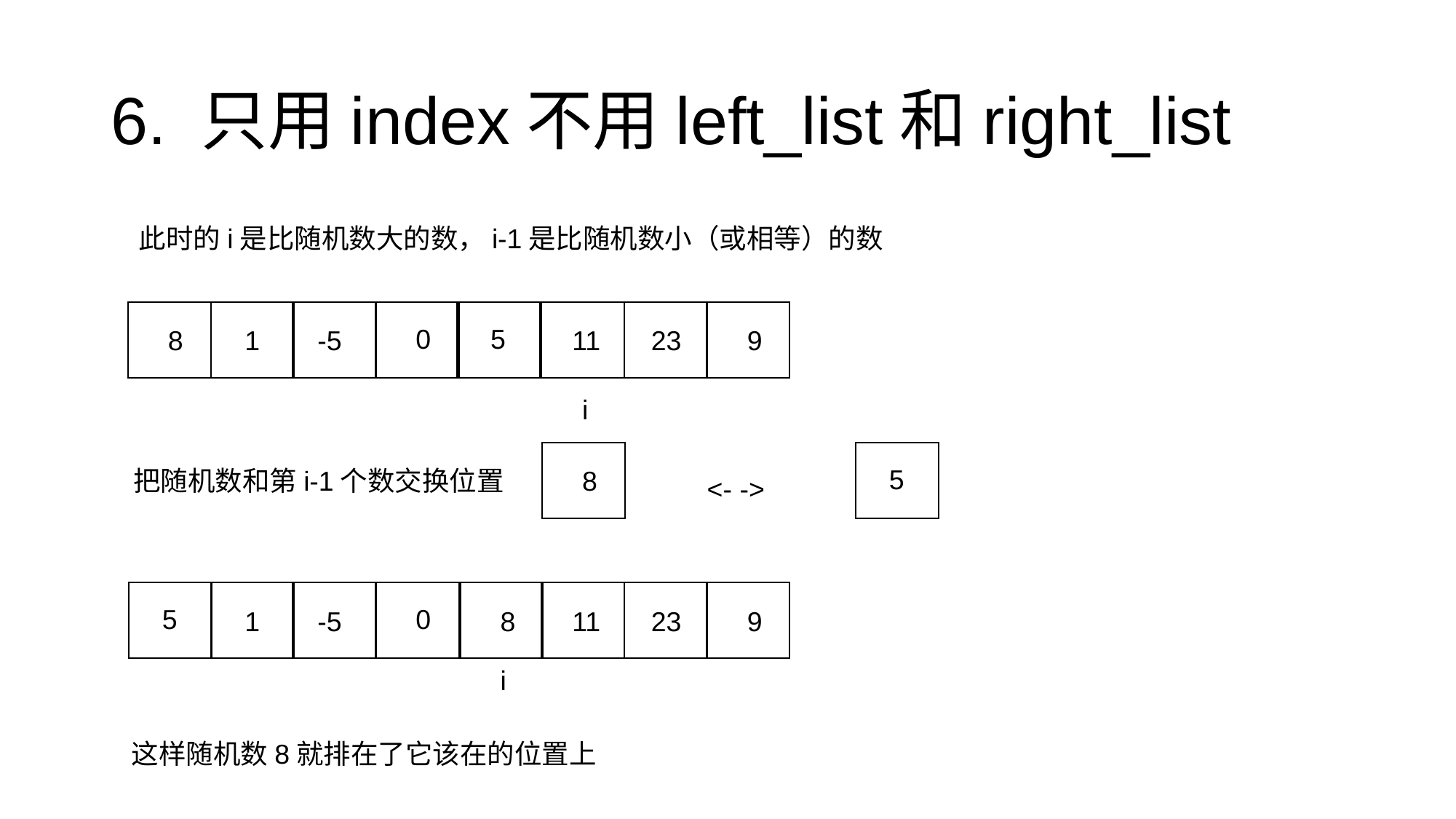

# 6. 只用index不用left_list和right_list
此时的i是比随机数大的数，i-1是比随机数小（或相等）的数

0
5
8
1
-5
11
23
9
i

5
8
把随机数和第i-1个数交换位置
<- ->

5
0
1
-5
8
11
23
9
i
这样随机数8就排在了它该在的位置上